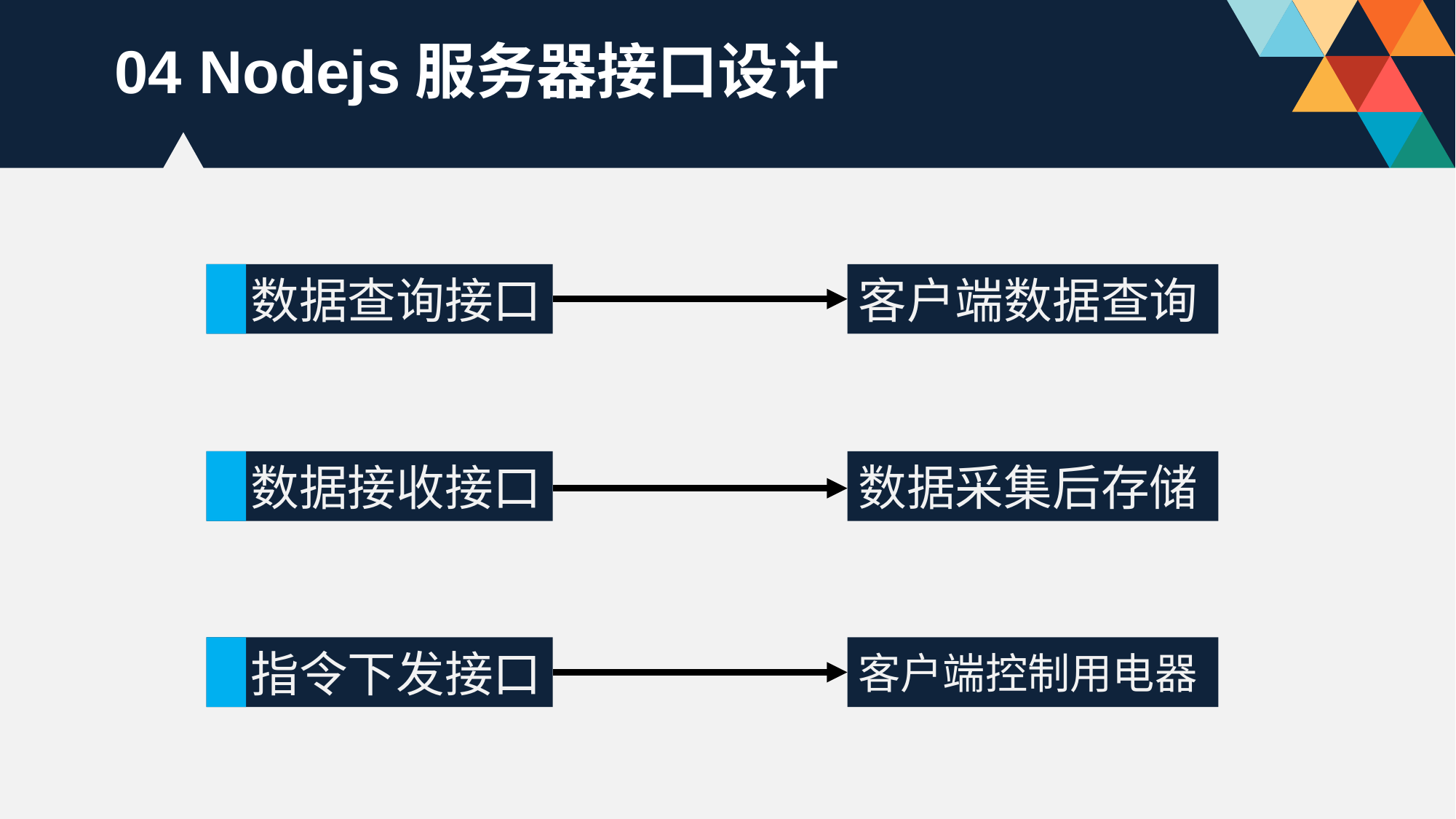

04 Nodejs服务器接口设计
数据查询接口

客户端数据查询
数据接收接口

数据采集后存储
指令下发接口

客户端控制用电器